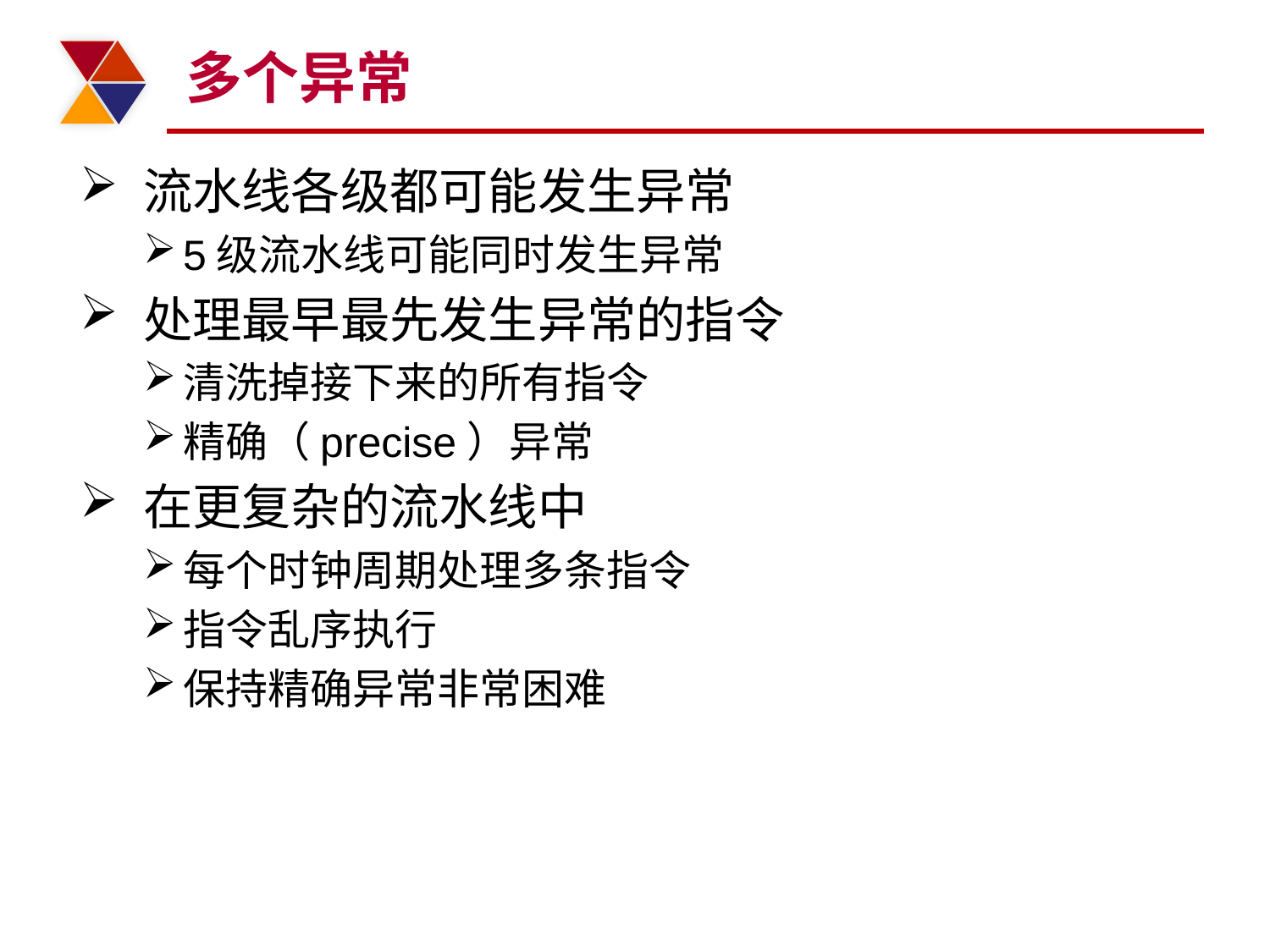

# 多个异常
流水线各级都可能发生异常
5级流水线可能同时发生异常
处理最早最先发生异常的指令
清洗掉接下来的所有指令
精确（precise）异常
在更复杂的流水线中
每个时钟周期处理多条指令
指令乱序执行
保持精确异常非常困难